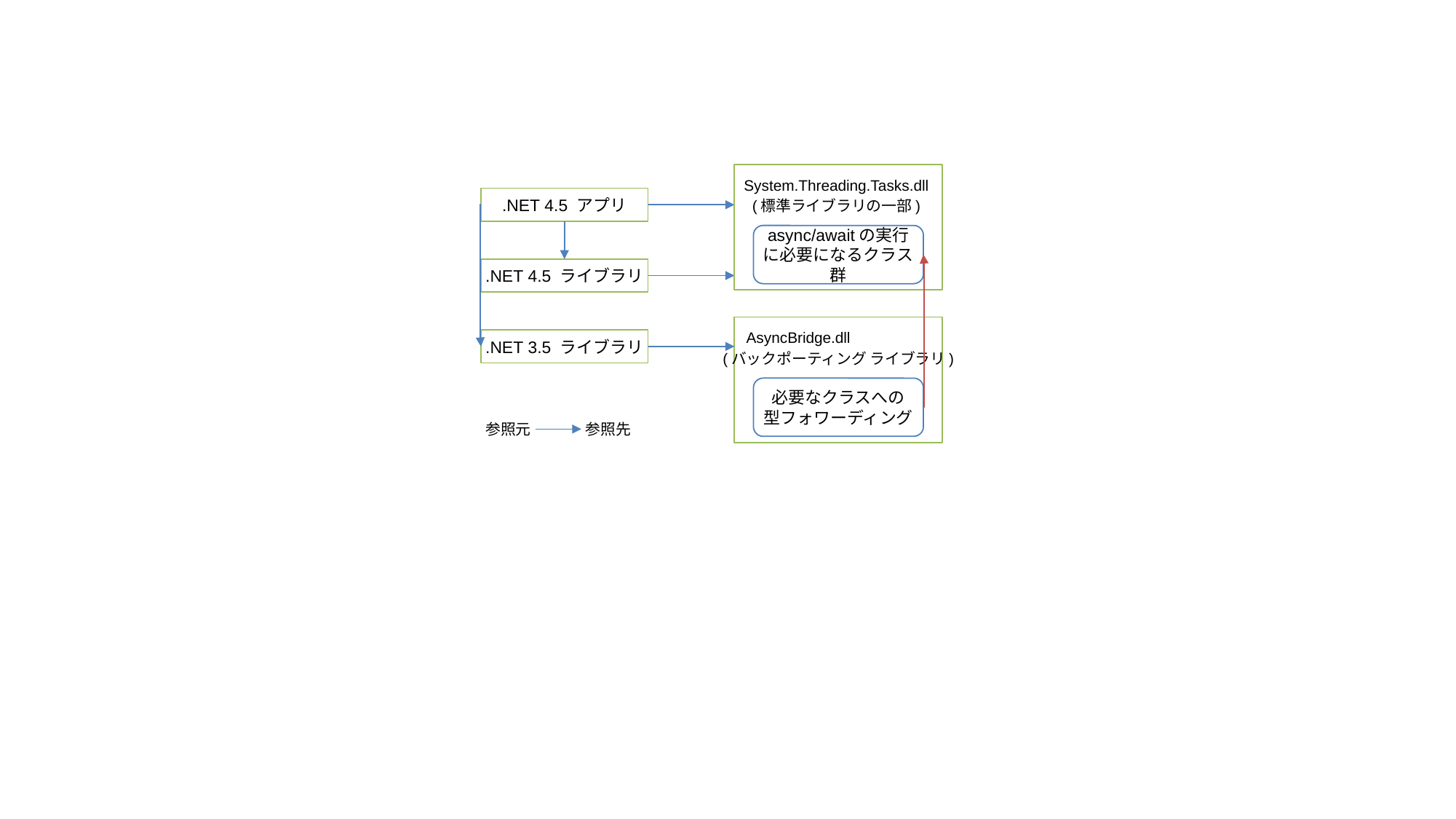

System.Threading.Tasks.dll
.NET 4.5 アプリ
(標準ライブラリの一部)
async/awaitの実行に必要になるクラス群
.NET 4.5 ライブラリ

AsyncBridge.dll
.NET 3.5 ライブラリ
(バックポーティング ライブラリ)
必要なクラスへの
型フォワーディング
参照元
参照先